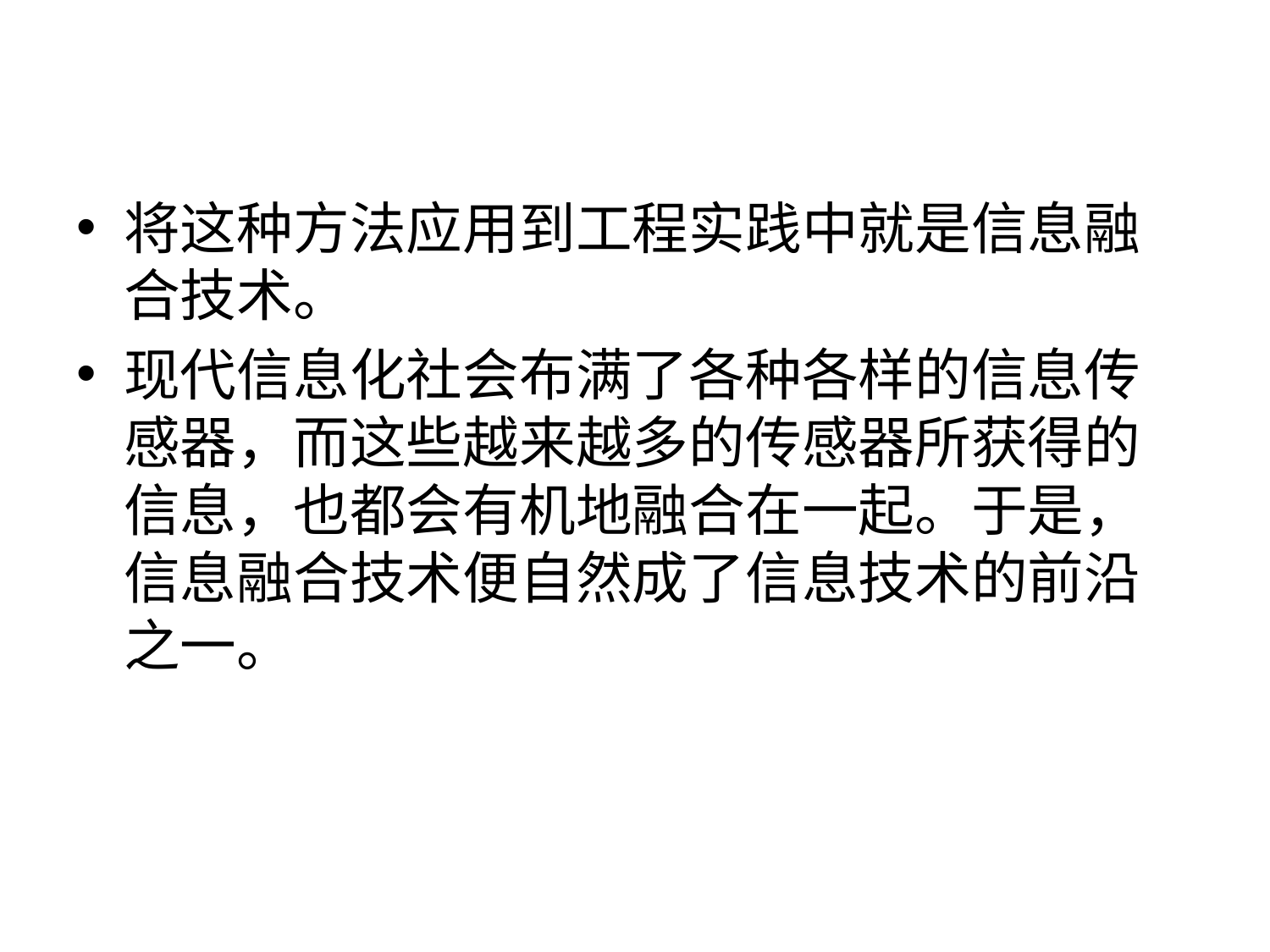

将这种方法应用到工程实践中就是信息融合技术。
现代信息化社会布满了各种各样的信息传感器，而这些越来越多的传感器所获得的信息，也都会有机地融合在一起。于是，信息融合技术便自然成了信息技术的前沿之一。